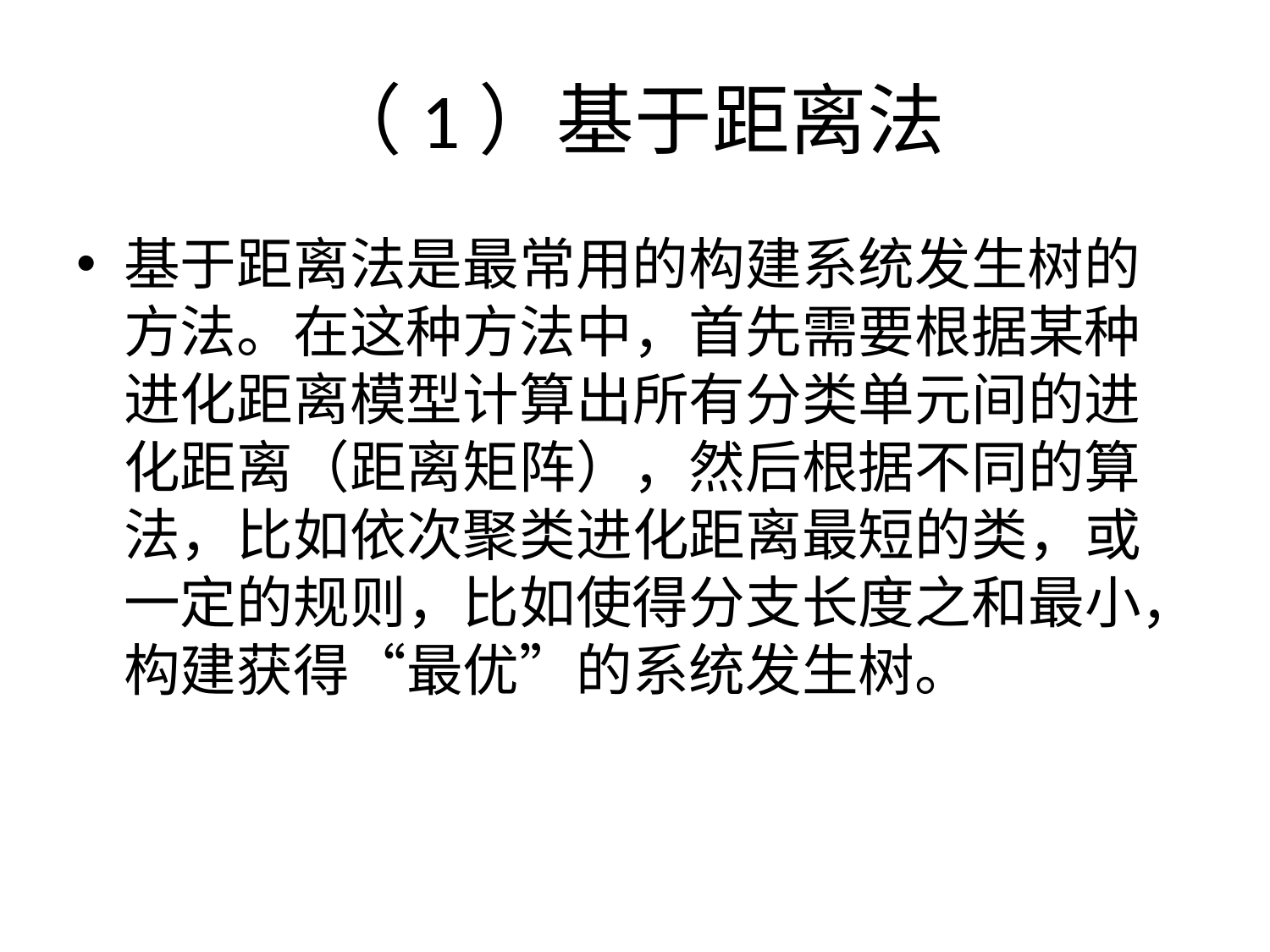

# （1）基于距离法
基于距离法是最常用的构建系统发生树的方法。在这种方法中，首先需要根据某种进化距离模型计算出所有分类单元间的进化距离（距离矩阵），然后根据不同的算法，比如依次聚类进化距离最短的类，或一定的规则，比如使得分支长度之和最小，构建获得“最优”的系统发生树。